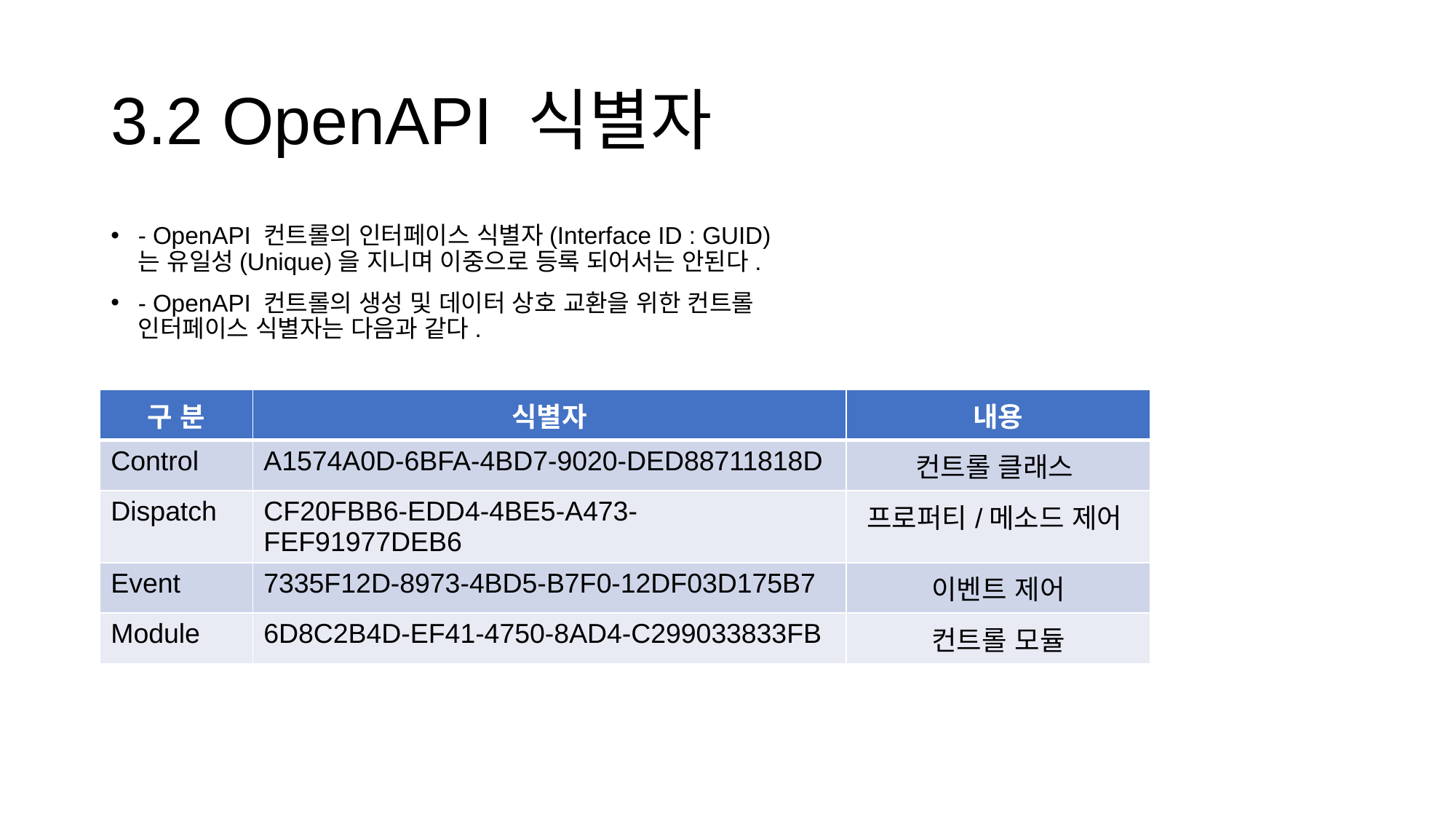

# 3.2 OpenAPI 식별자
- OpenAPI 컨트롤의 인터페이스 식별자(Interface ID : GUID)는 유일성(Unique)을 지니며 이중으로 등록 되어서는 안된다.
- OpenAPI 컨트롤의 생성 및 데이터 상호 교환을 위한 컨트롤 인터페이스 식별자는 다음과 같다.
| 구 분 | 식별자 | 내용 |
| --- | --- | --- |
| Control | A1574A0D-6BFA-4BD7-9020-DED88711818D | 컨트롤 클래스 |
| Dispatch | CF20FBB6-EDD4-4BE5-A473-FEF91977DEB6 | 프로퍼티/메소드 제어 |
| Event | 7335F12D-8973-4BD5-B7F0-12DF03D175B7 | 이벤트 제어 |
| Module | 6D8C2B4D-EF41-4750-8AD4-C299033833FB | 컨트롤 모듈 |